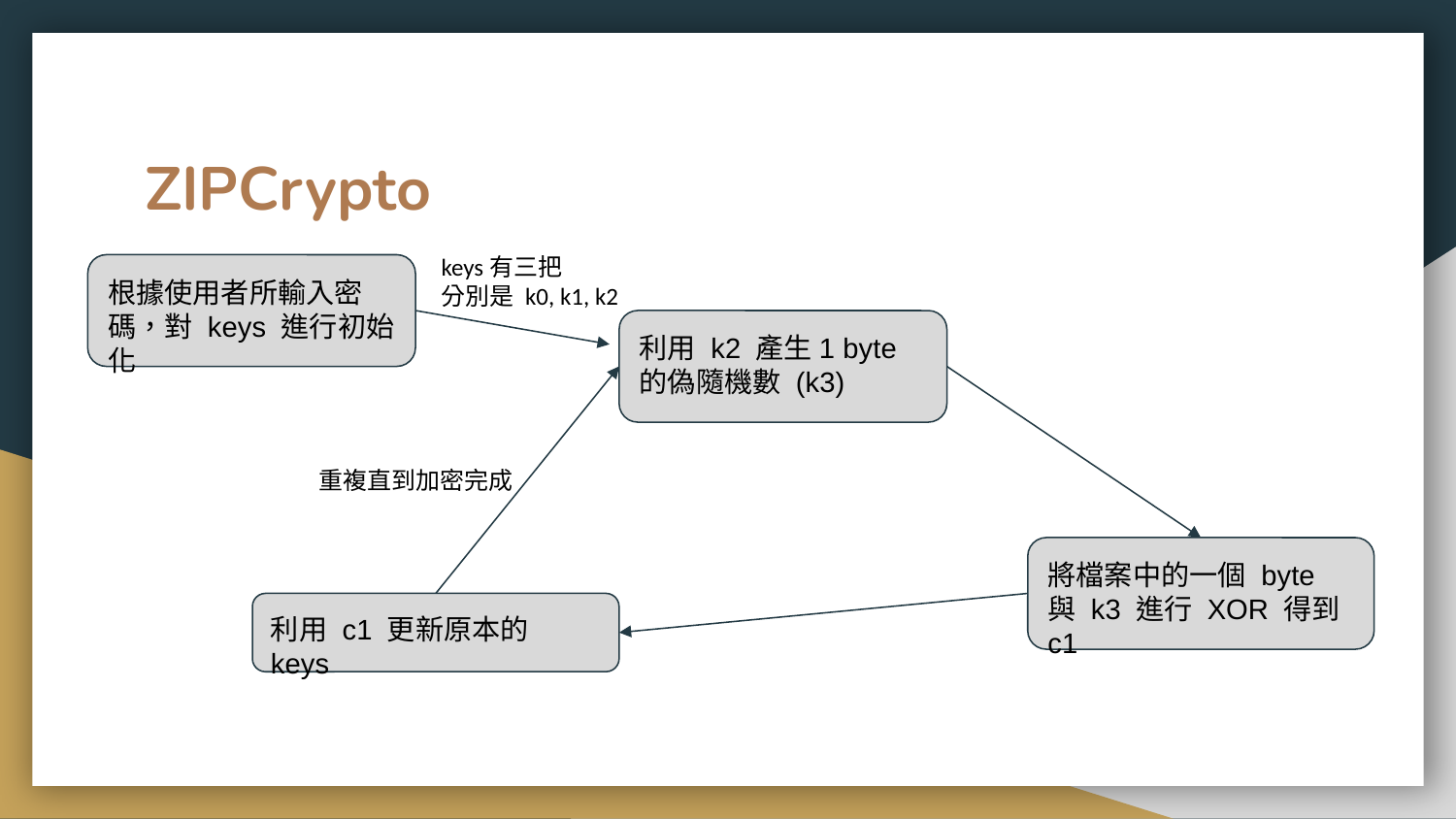

# ZIPCrypto
keys有三把
分別是 k0, k1, k2
根據使用者所輸入密碼，對 keys 進行初始化
利用 k2 產生1 byte 的偽隨機數 (k3)
重複直到加密完成
將檔案中的一個 byte 與 k3 進行 XOR 得到 c1
利用 c1 更新原本的 keys